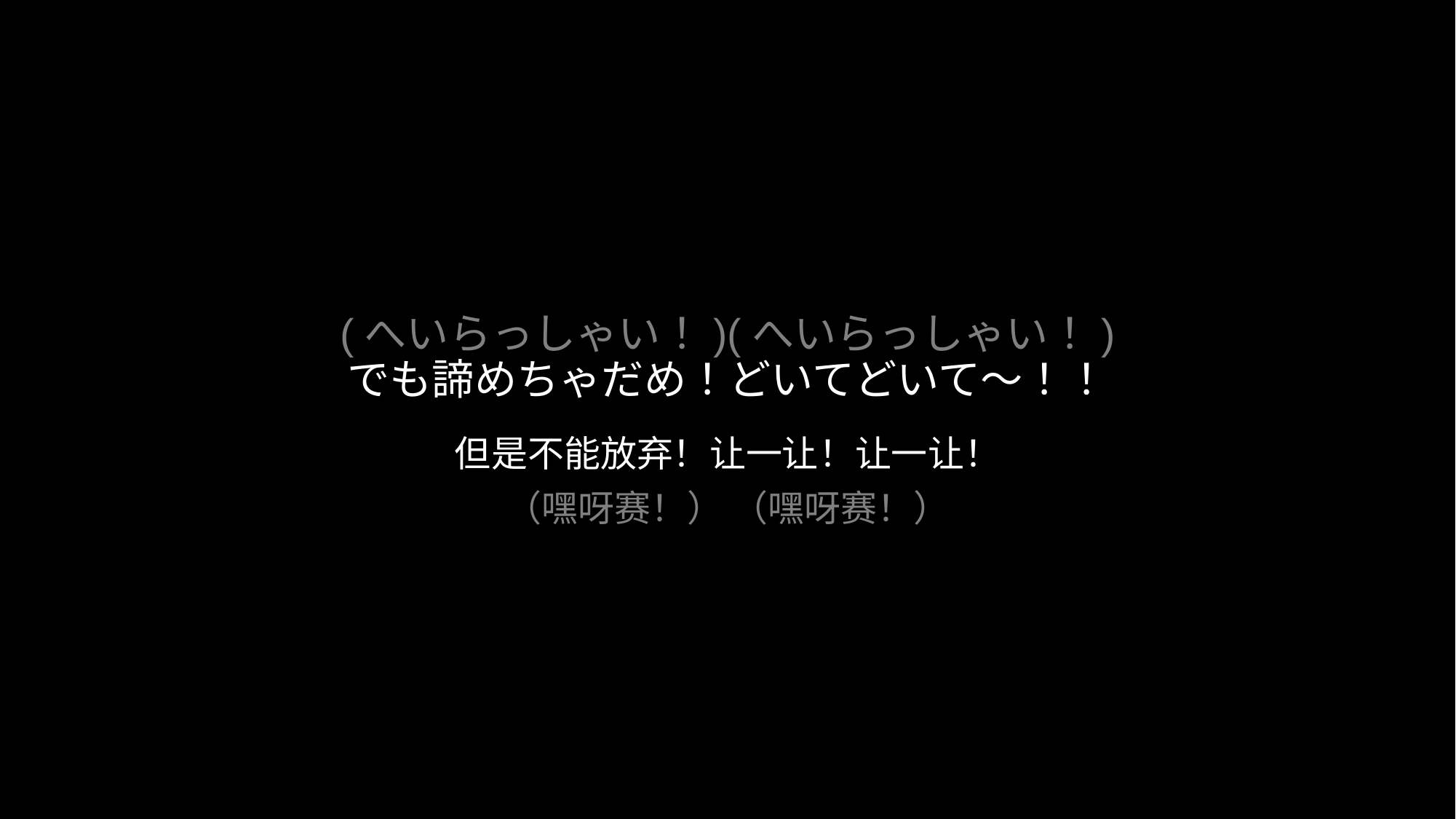

# (へいらっしゃい！)(へいらっしゃい！) でも諦めちゃだめ！どいてどいて〜！！
但是不能放弃！让一让！让一让！
（嘿呀赛！） （嘿呀赛！）